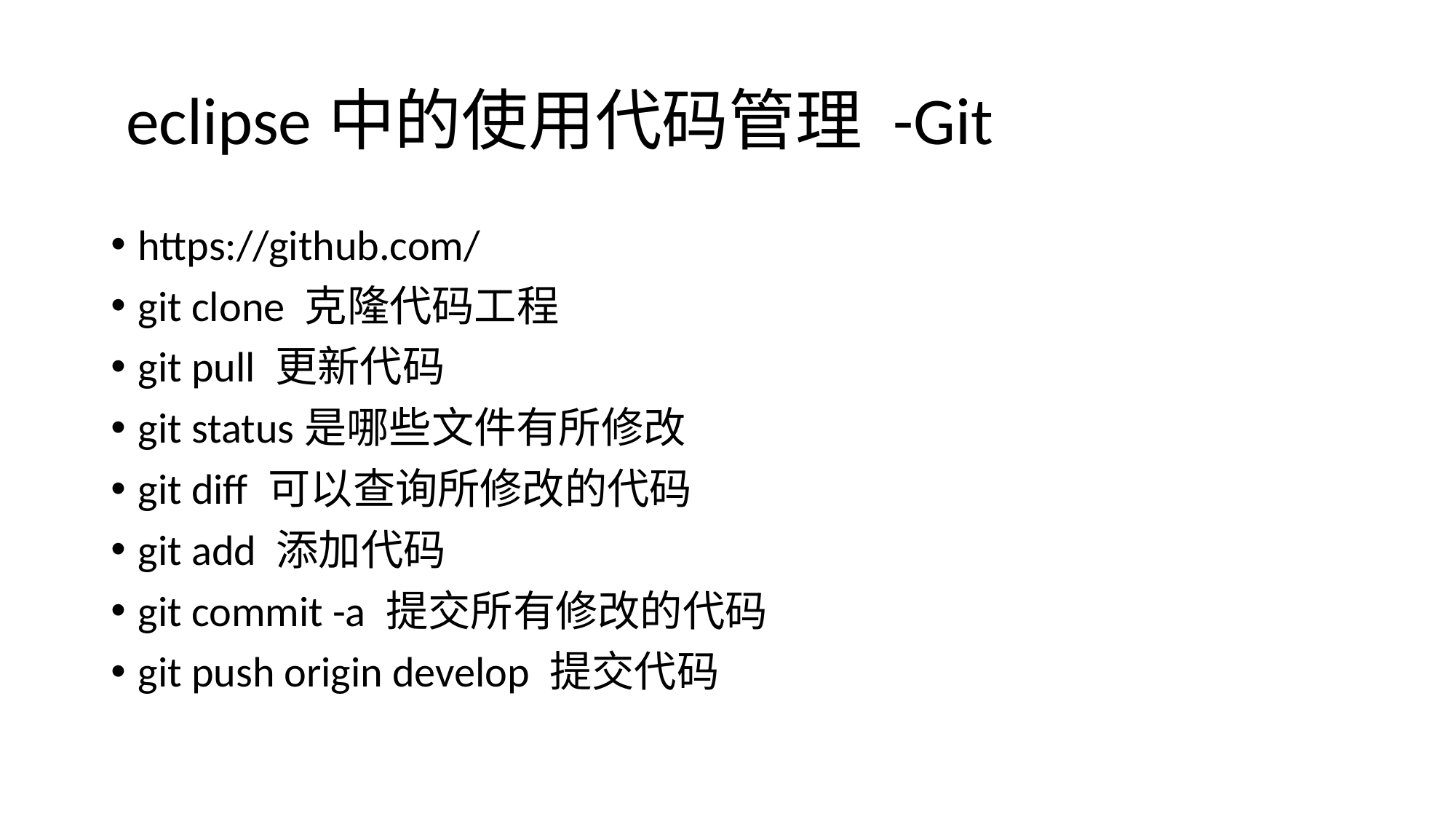

# eclipse中的使用代码管理 -Git
https://github.com/
git clone 克隆代码工程
git pull 更新代码
git status是哪些文件有所修改
git diff 可以查询所修改的代码
git add 添加代码
git commit -a 提交所有修改的代码
git push origin develop 提交代码